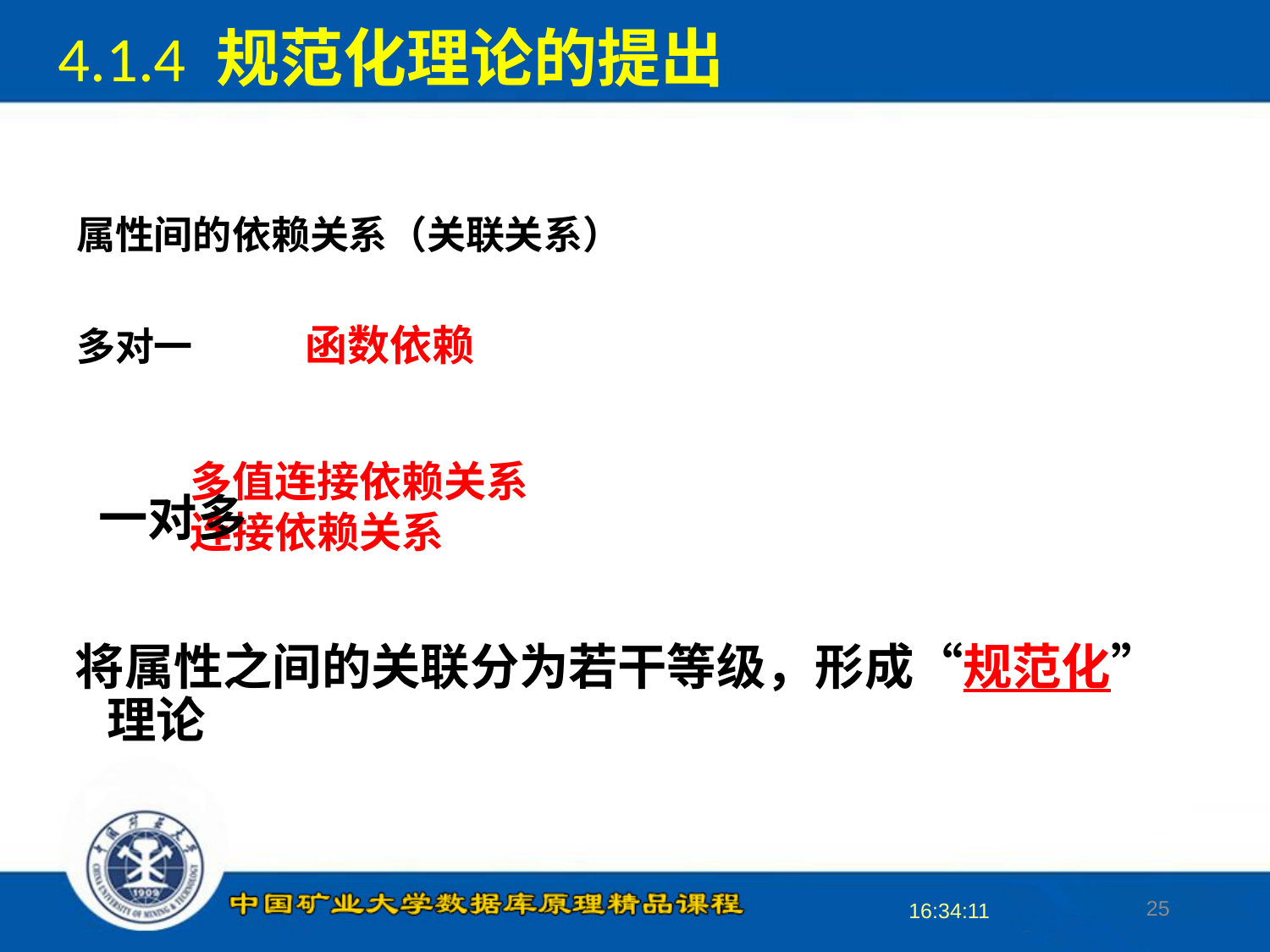

# 4.1.4 规范化理论的提出
属性间的依赖关系（关联关系）

多对一
函数依赖
           多值连接依赖关系
           连接依赖关系
一对多
将属性之间的关联分为若干等级，形成“规范化”理论
25
16:34:11